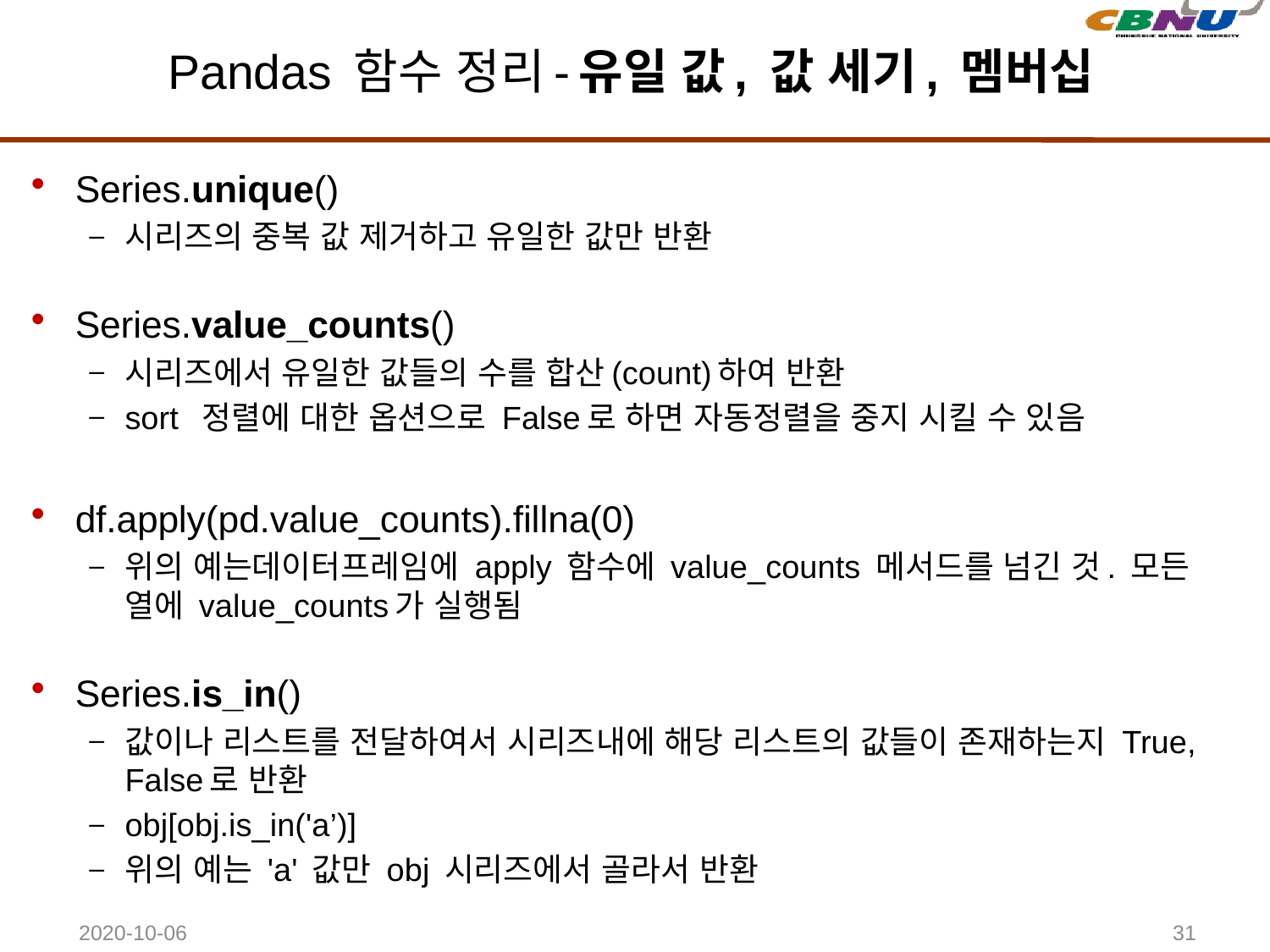

# Pandas 함수 정리-유일 값, 값 세기, 멤버십
Series.unique()
시리즈의 중복 값 제거하고 유일한 값만 반환
Series.value_counts()
시리즈에서 유일한 값들의 수를 합산(count)하여 반환
sort  정렬에 대한 옵션으로 False로 하면 자동정렬을 중지 시킬 수 있음

df.apply(pd.value_counts).fillna(0)
위의 예는데이터프레임에 apply 함수에 value_counts 메서드를 넘긴 것. 모든 열에 value_counts가 실행됨
Series.is_in()
값이나 리스트를 전달하여서 시리즈내에 해당 리스트의 값들이 존재하는지 True, False로 반환
obj[obj.is_in('a’)]
위의 예는 'a' 값만 obj 시리즈에서 골라서 반환
2020-10-06
31